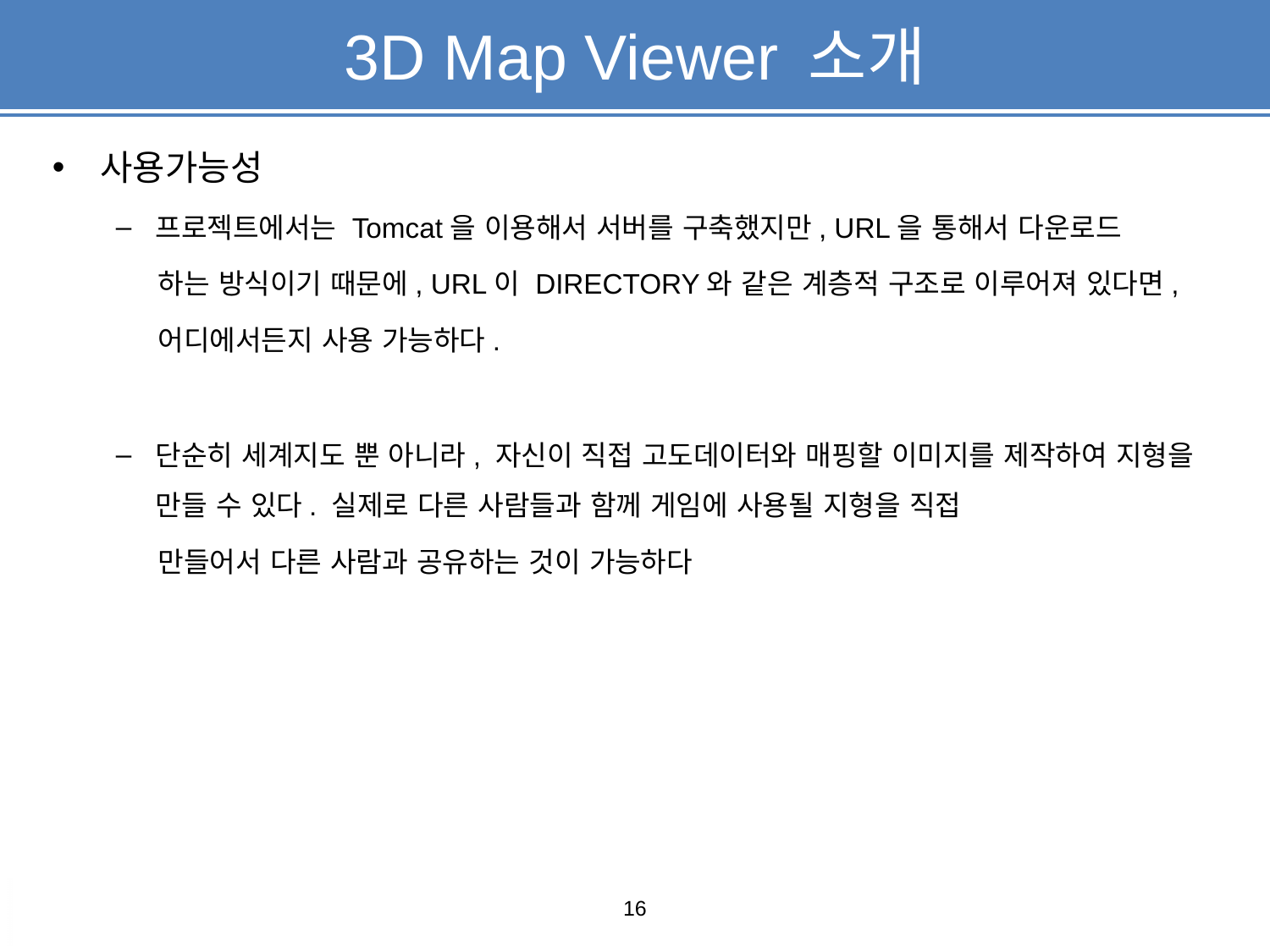

# 3D Map Viewer 소개
사용가능성
프로젝트에서는 Tomcat을 이용해서 서버를 구축했지만, URL을 통해서 다운로드
    하는 방식이기 때문에, URL이 DIRECTORY와 같은 계층적 구조로 이루어져 있다면,
    어디에서든지 사용 가능하다.

단순히 세계지도 뿐 아니라, 자신이 직접 고도데이터와 매핑할 이미지를 제작하여 지형을 만들 수 있다. 실제로 다른 사람들과 함께 게임에 사용될 지형을 직접
    만들어서 다른 사람과 공유하는 것이 가능하다

16